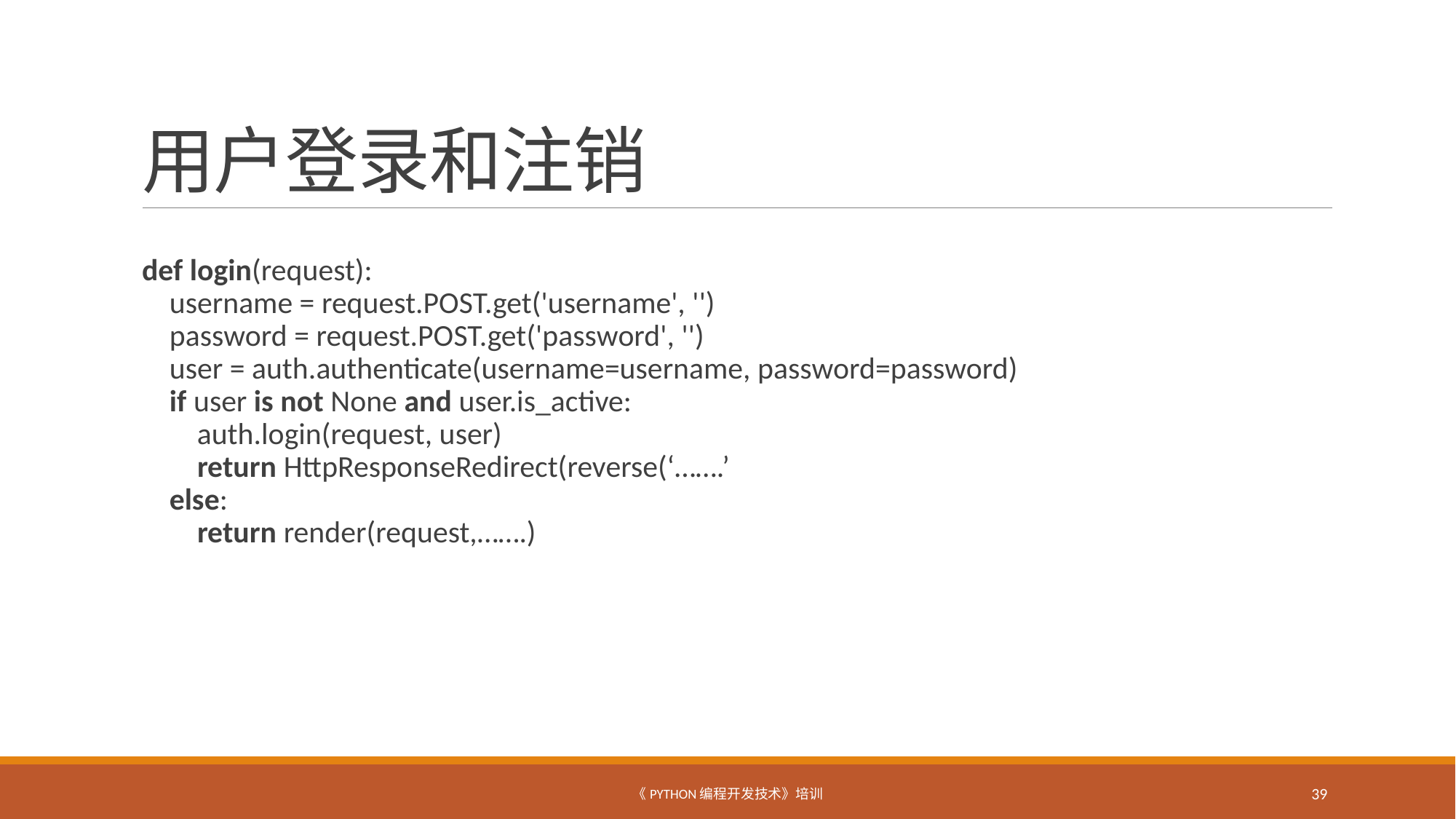

# 用户登录和注销
def login(request):
    username = request.POST.get('username', '')
    password = request.POST.get('password', '')
    user = auth.authenticate(username=username, password=password)
    if user is not None and user.is_active:
        auth.login(request, user)
        return HttpResponseRedirect(reverse(‘…….’
    else:
        return render(request,…….)
《Python编程开发技术》培训
39